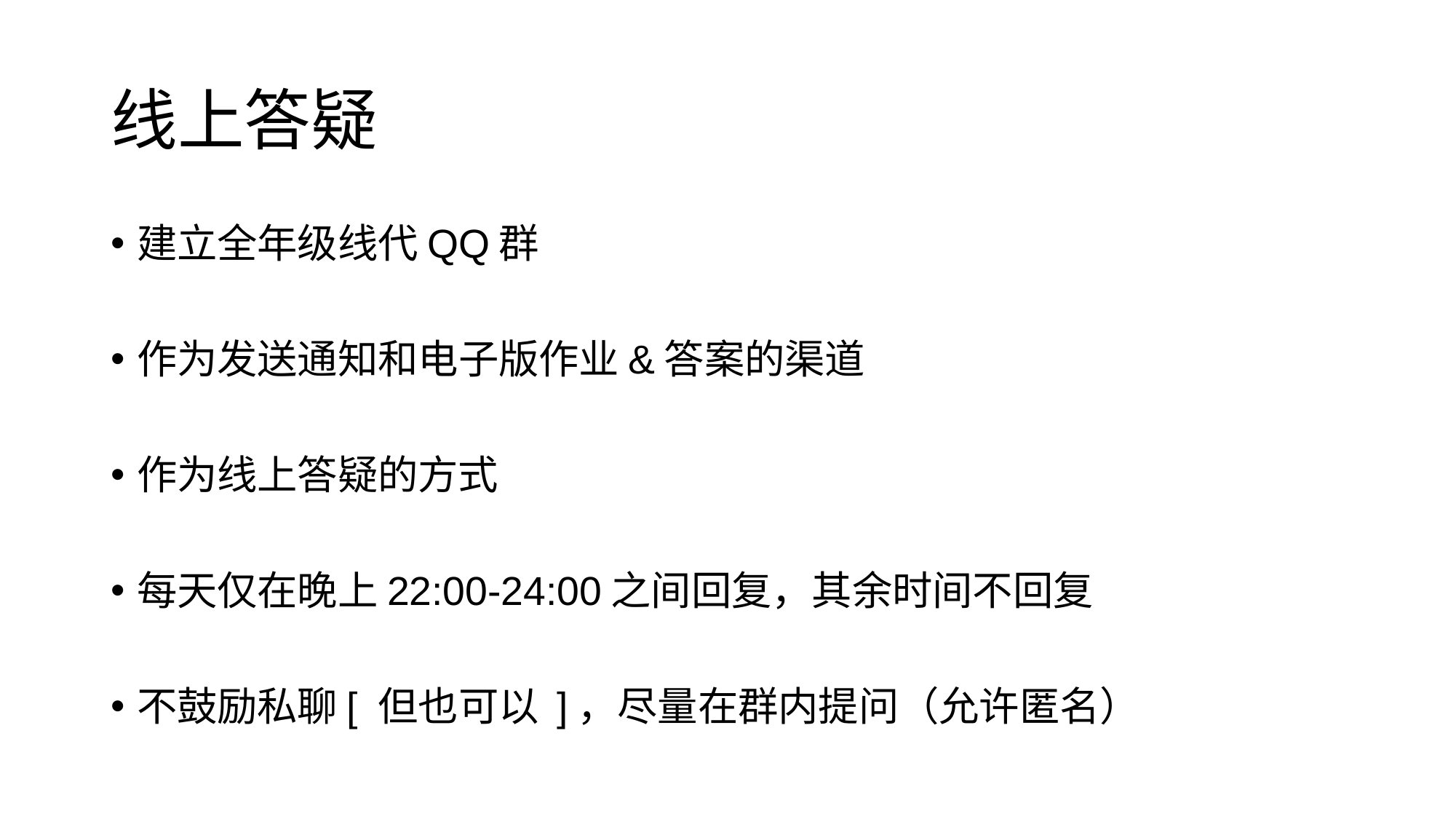

# 线上答疑
建立全年级线代QQ群

作为发送通知和电子版作业&答案的渠道

作为线上答疑的方式

每天仅在晚上22:00-24:00之间回复，其余时间不回复

不鼓励私聊[ 但也可以 ]，尽量在群内提问（允许匿名）